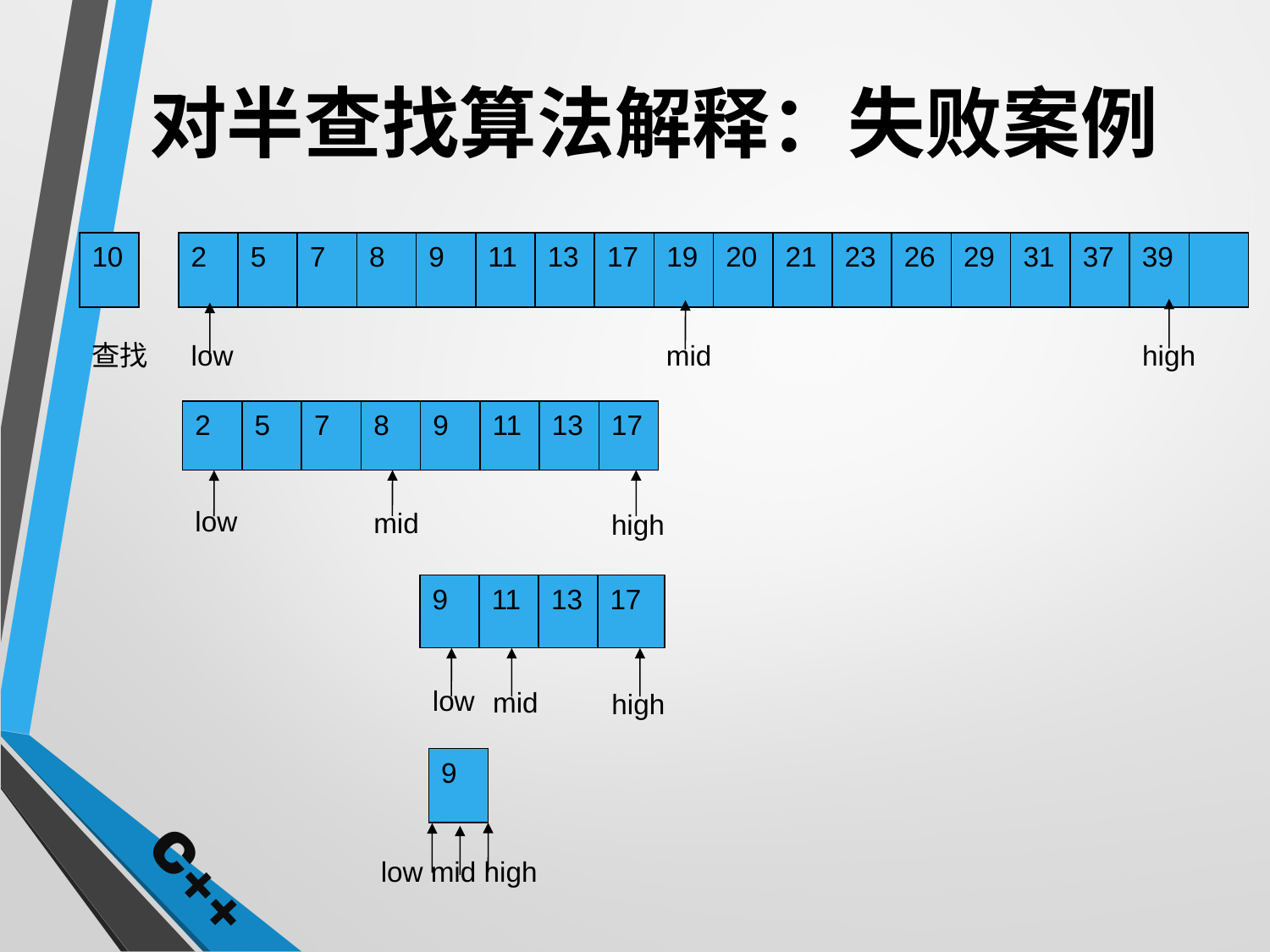

# 对半查找算法解释：失败案例
10
2
5
7
8
9
11
13
17
19
20
21
23
26
29
31
37

查找

low

39

mid
high
2
5
7
8
9
11
13
17

low

mid
high
9
11
13
17

low

mid
high
9

low mid high